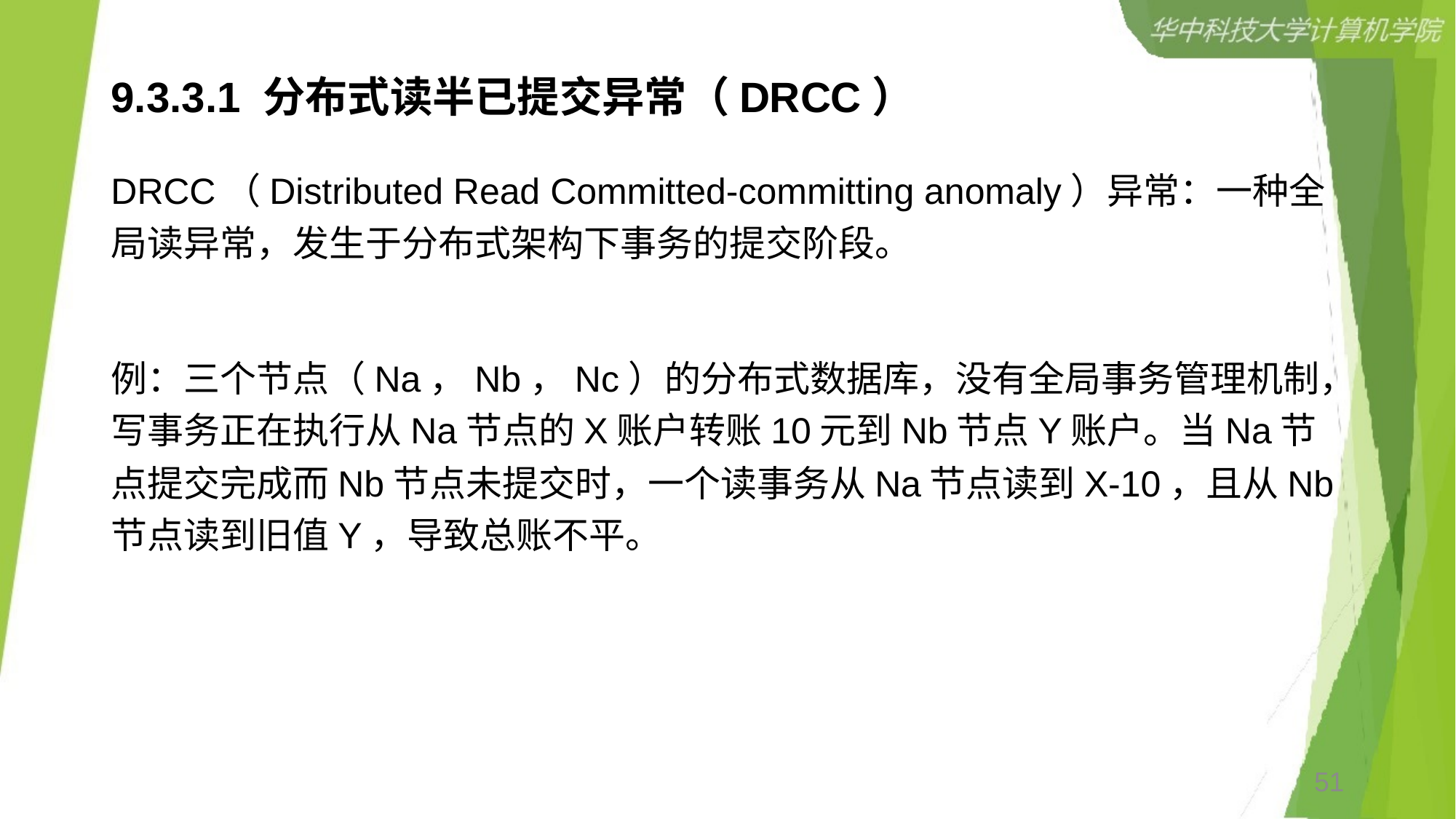

# 9.3.3.1 分布式读半已提交异常（DRCC）
DRCC（Distributed Read Committed-committing anomaly）异常：一种全局读异常，发生于分布式架构下事务的提交阶段。

例：三个节点（Na，Nb，Nc）的分布式数据库，没有全局事务管理机制，写事务正在执行从Na节点的X账户转账10元到Nb节点Y账户。当Na节点提交完成而Nb节点未提交时，一个读事务从Na节点读到X-10，且从Nb节点读到旧值Y，导致总账不平。
51